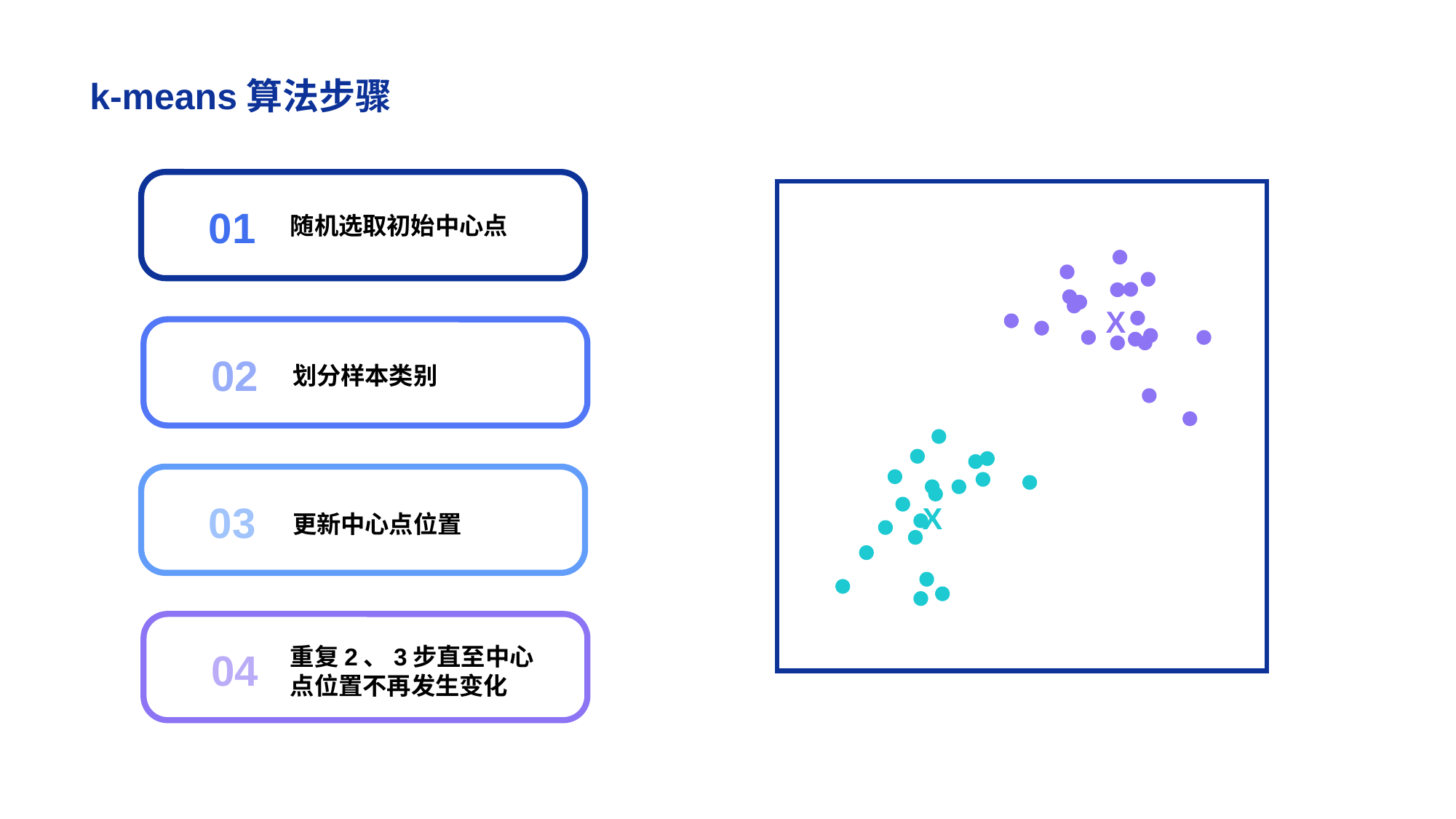

# k-means算法步骤

01
随机选取初始中心点

X

02
划分样本类别

03
更新中心点位置
X

重复2、3步直至中心点位置不再发生变化
04